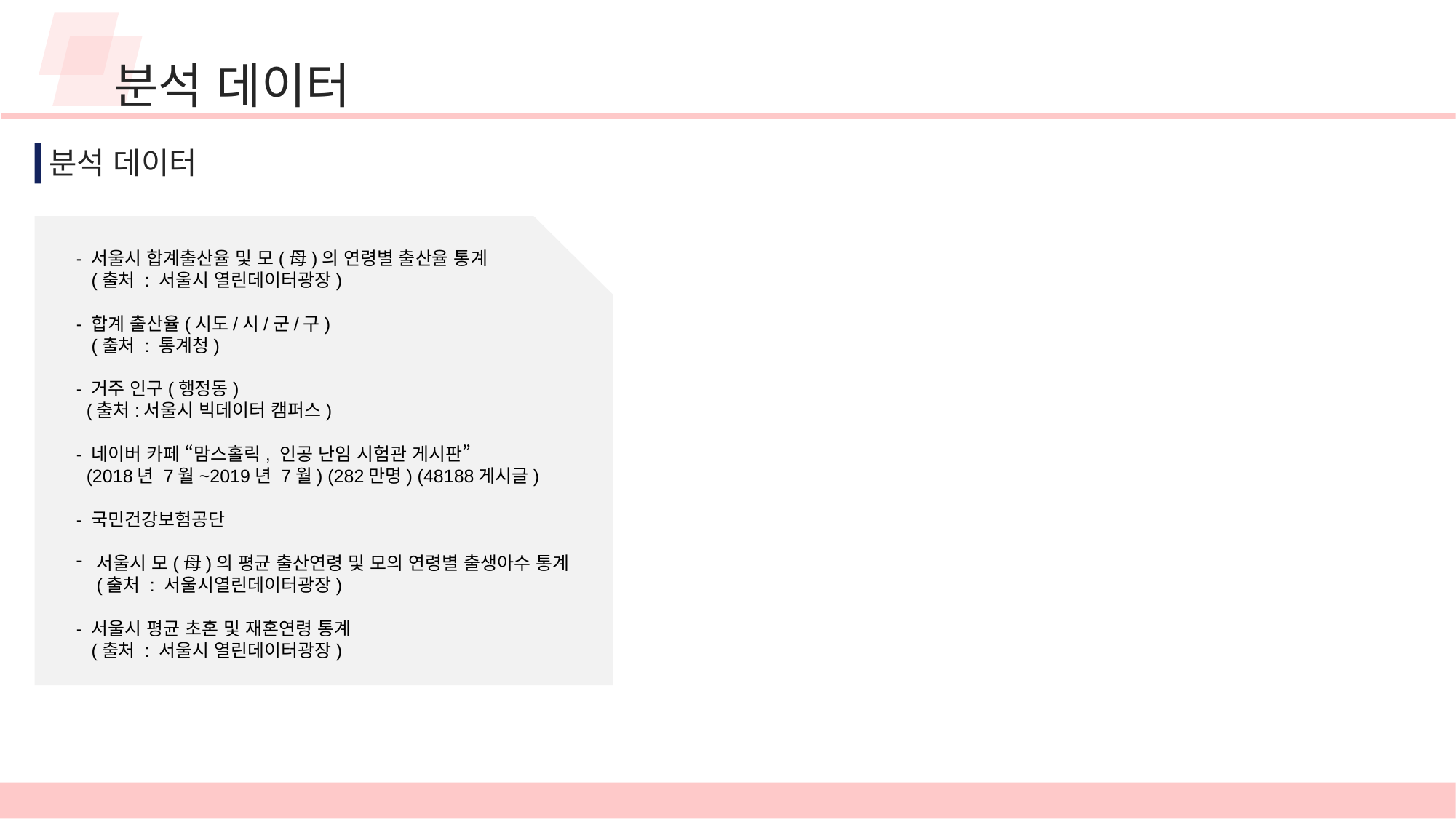

분석 데이터

분석 데이터

- 서울시 합계출산율 및 모(母)의 연령별 출산율 통계
   (출처 : 서울시 열린데이터광장)

- 합계 출산율(시도/시/군/구)
   (출처 : 통계청)

- 거주 인구(행정동)
  (출처:서울시 빅데이터 캠퍼스)

- 네이버 카페 “맘스홀릭, 인공 난임 시험관 게시판”
  (2018년 7월~2019년 7월) (282만명) (48188게시글)

- 국민건강보험공단

서울시 모(母)의 평균 출산연령 및 모의 연령별 출생아수 통계
    (출처 : 서울시열린데이터광장)

- 서울시 평균 초혼 및 재혼연령 통계
   (출처 : 서울시 열린데이터광장)